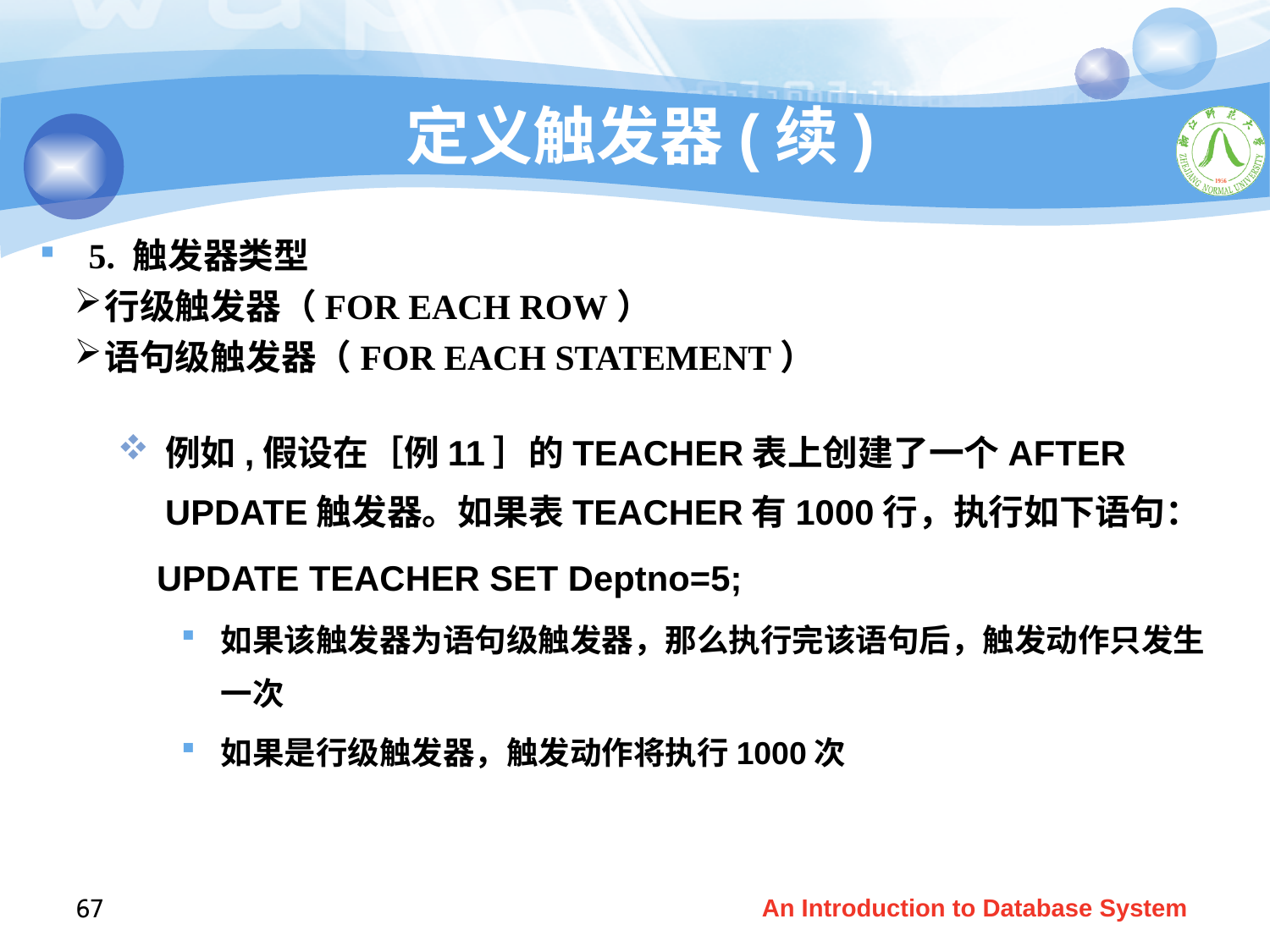

# 定义触发器(续)
5. 触发器类型
行级触发器（FOR EACH ROW）
语句级触发器（FOR EACH STATEMENT）
例如,假设在［例11］的TEACHER表上创建了一个AFTER UPDATE触发器。如果表TEACHER有1000行，执行如下语句：
    UPDATE TEACHER SET Deptno=5;
如果该触发器为语句级触发器，那么执行完该语句后，触发动作只发生一次
如果是行级触发器，触发动作将执行1000次

67
An Introduction to Database System